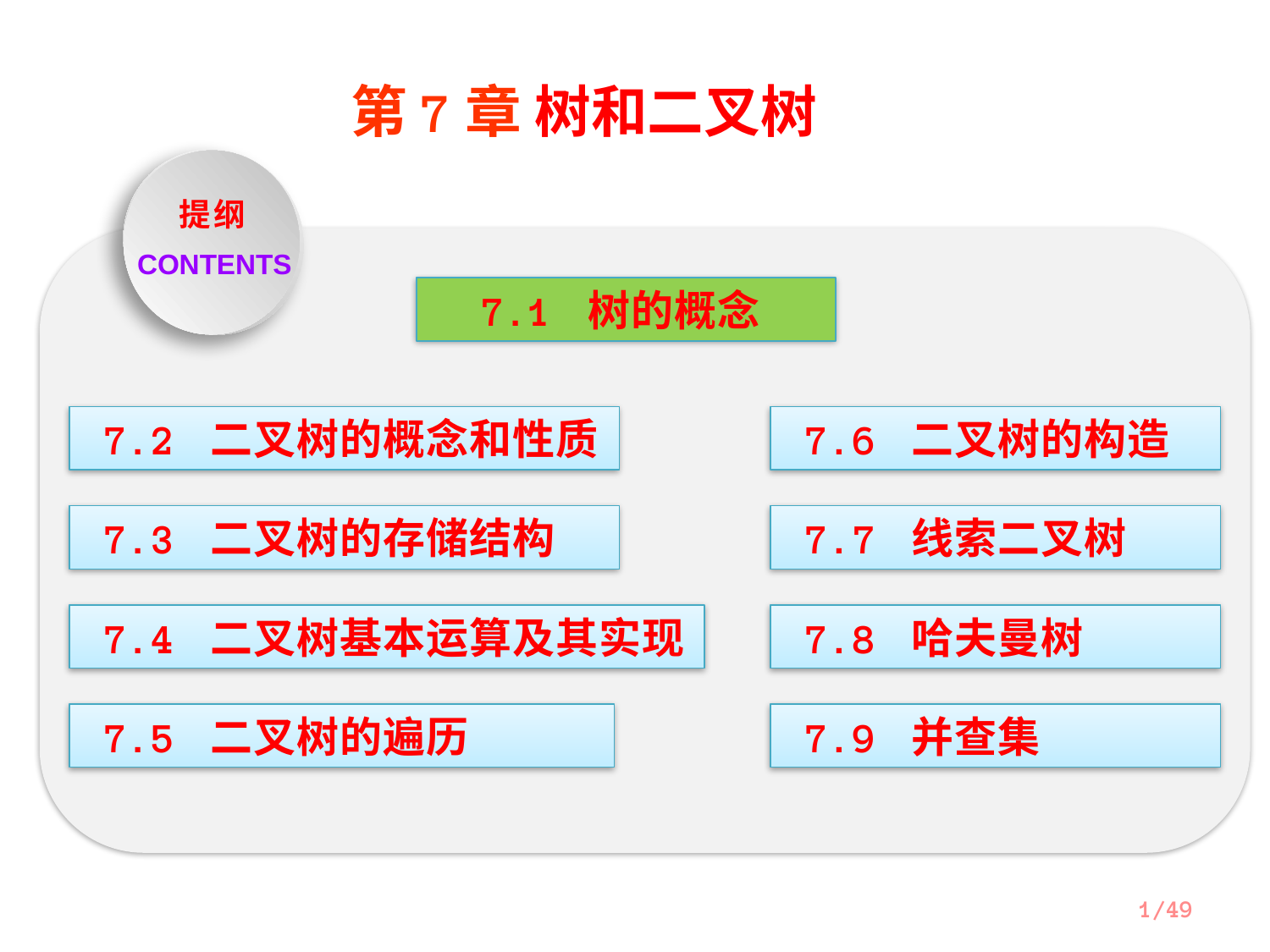

第7章 树和二叉树

提纲
CONTENTS

7.1 树的概念
7.2 二叉树的概念和性质
7.6 二叉树的构造
7.3 二叉树的存储结构
7.7 线索二叉树
7.4 二叉树基本运算及其实现
7.8 哈夫曼树
7.5 二叉树的遍历
7.9 并查集
1/49